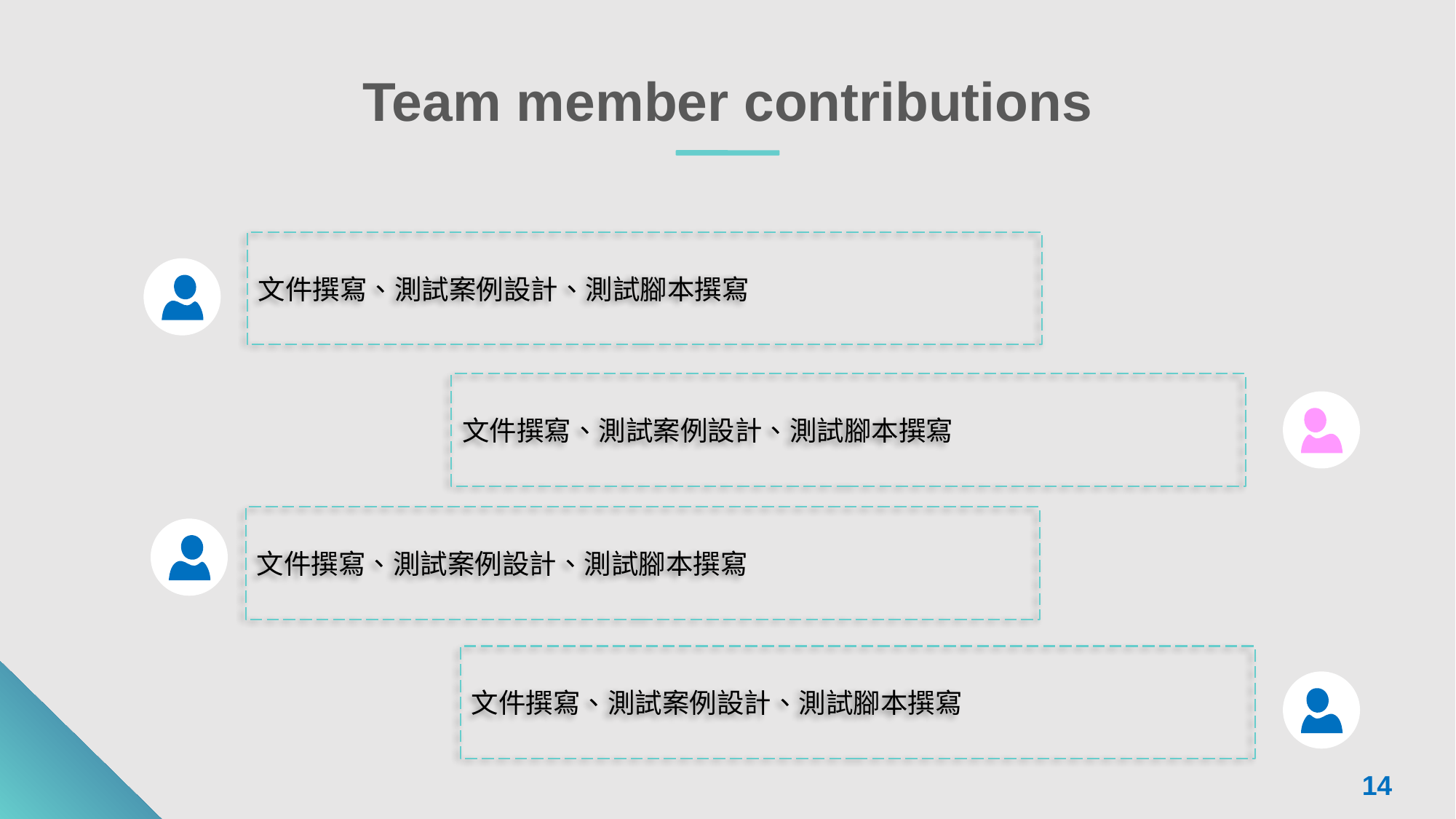

Team member contributions

文件撰寫、測試案例設計、測試腳本撰寫

文件撰寫、測試案例設計、測試腳本撰寫

文件撰寫、測試案例設計、測試腳本撰寫

文件撰寫、測試案例設計、測試腳本撰寫

14